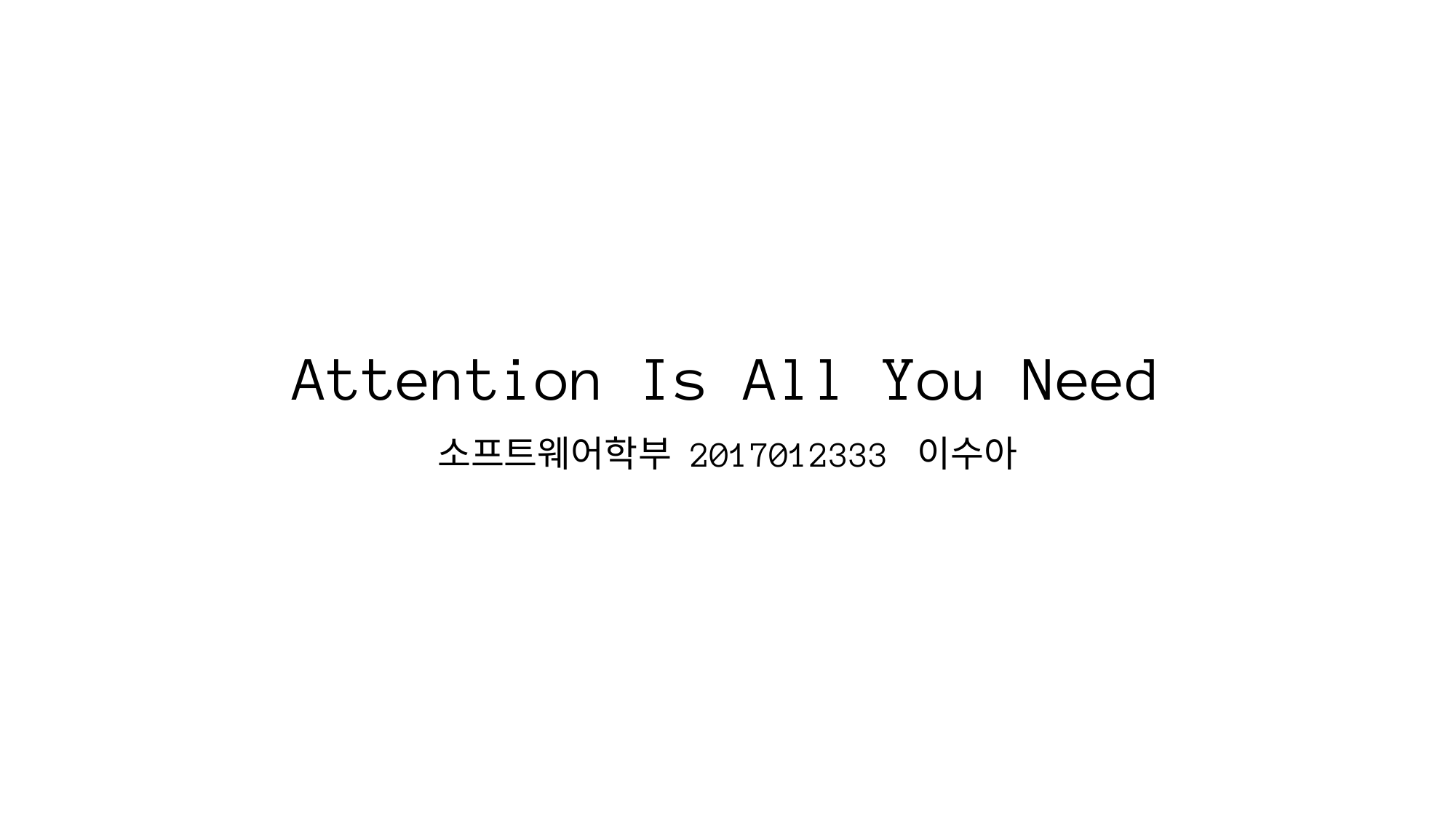

# Attention Is All You Need
소프트웨어학부 2017012333 이수아